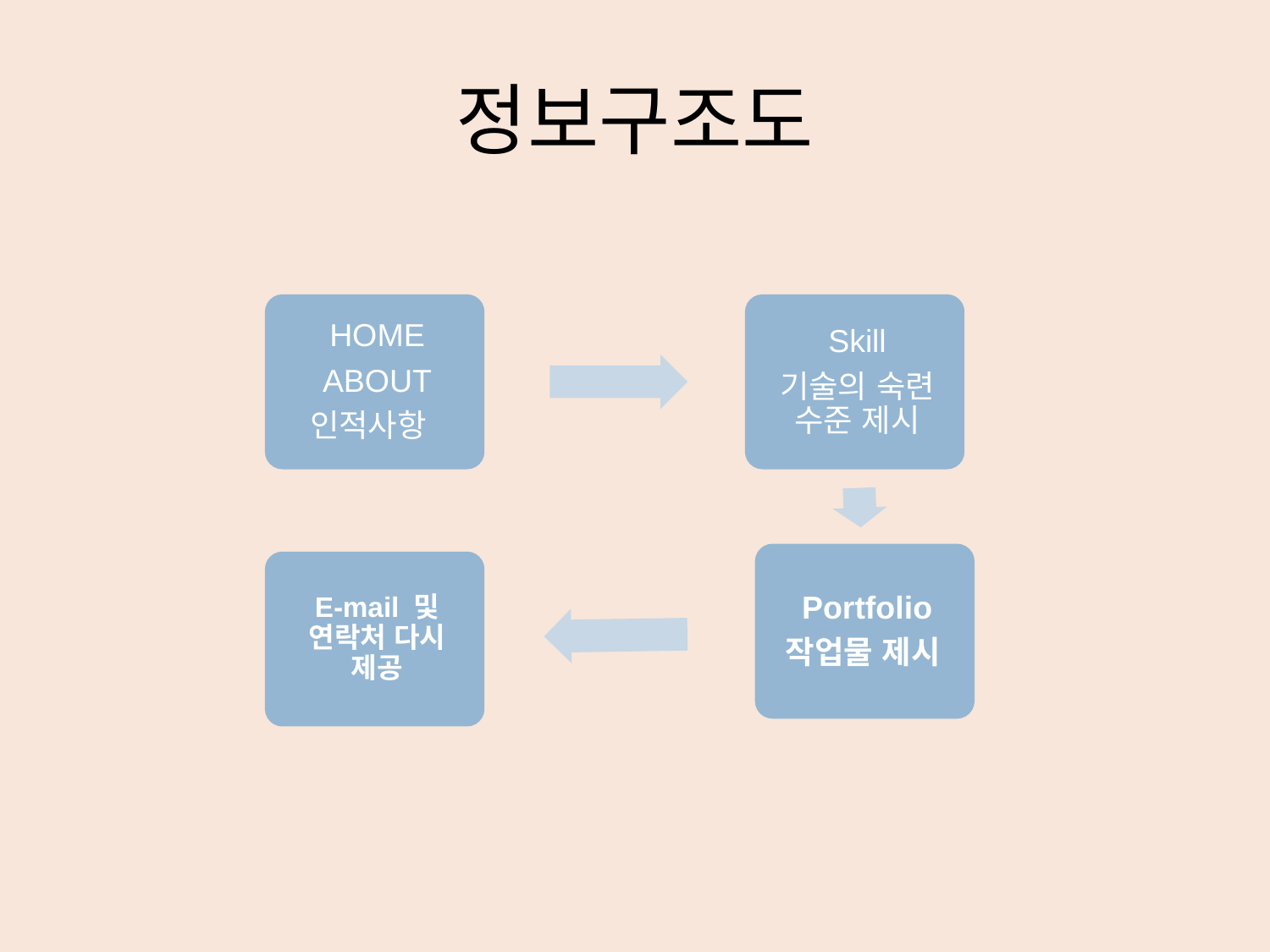

# 정보구조도
HOME
ABOUT
인적사항

Skill
기술의 숙련 수준 제시

Portfolio
작업물 제시

E-mail 및 연락처 다시 제공